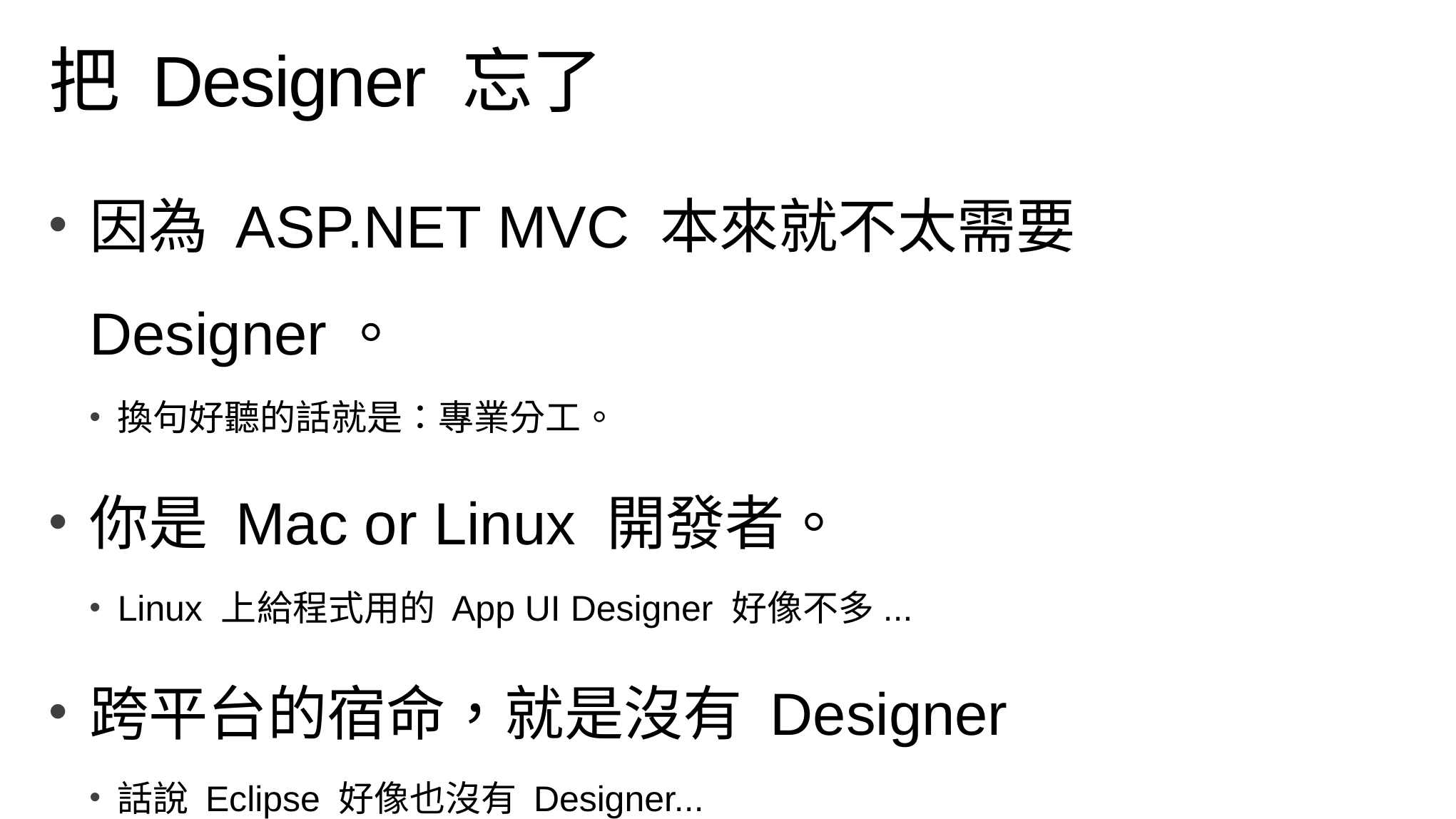

# 把 Designer 忘了
因為 ASP.NET MVC 本來就不太需要 Designer。
換句好聽的話就是：專業分工。
你是 Mac or Linux 開發者。
Linux 上給程式用的 App UI Designer 好像不多...
跨平台的宿命，就是沒有 Designer
話說 Eclipse 好像也沒有 Designer...